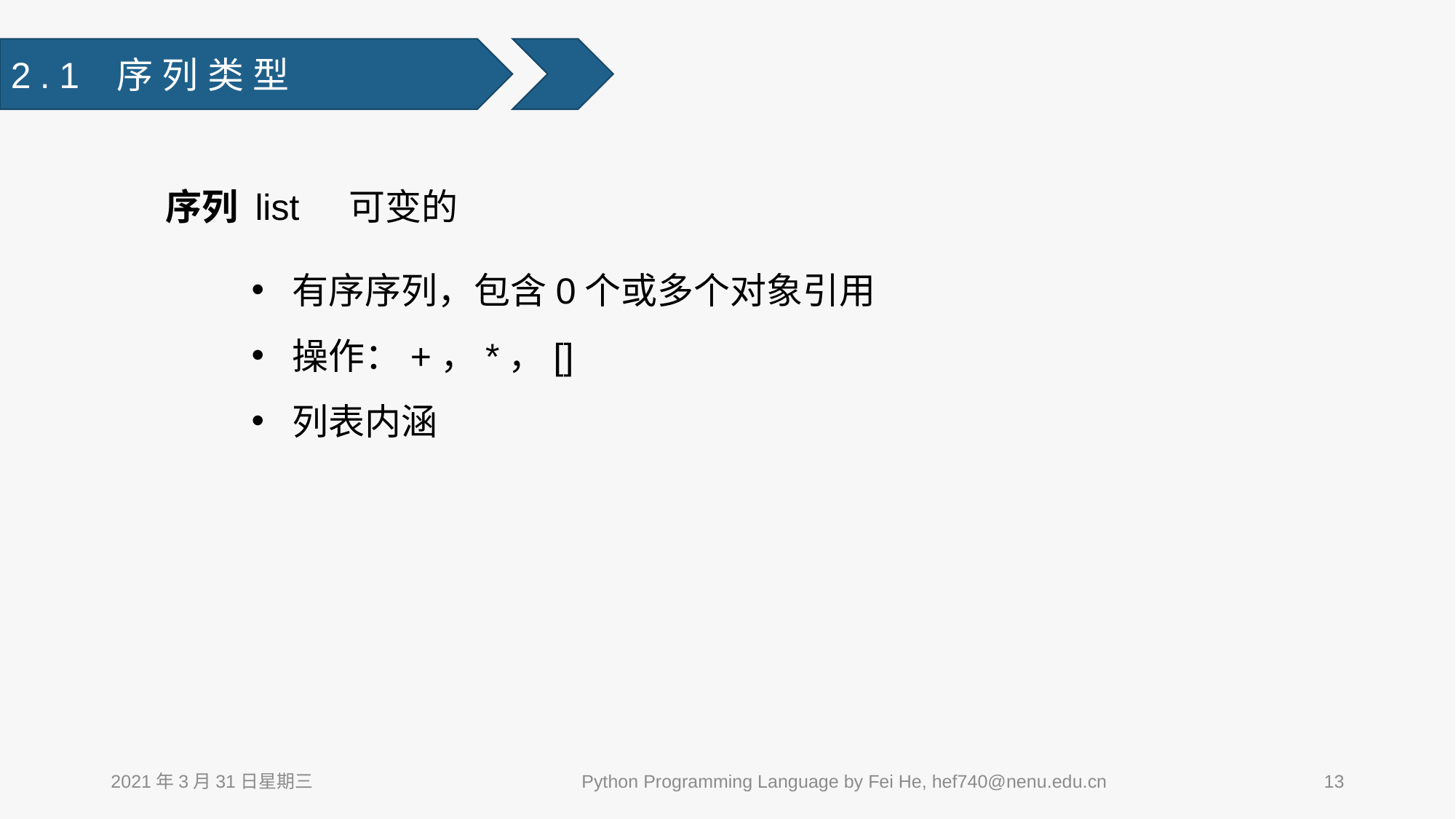

2.1 序列类型

序列 list    可变的
有序序列，包含0个或多个对象引用
操作：+，*，[]
列表内涵

2021年3月31日星期三
Python Programming Language by Fei He, hef740@nenu.edu.cn
13